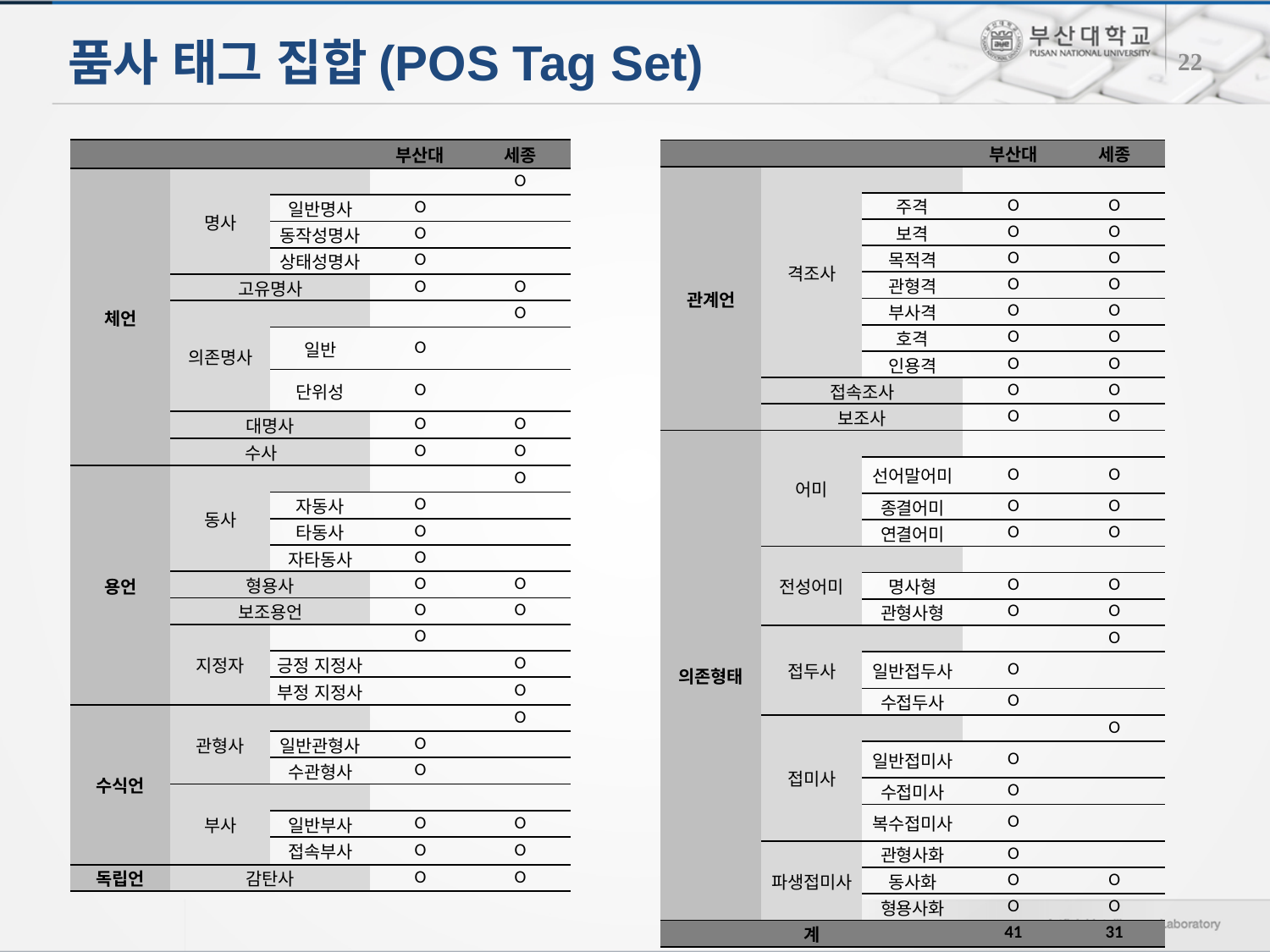

# 품사 태그 집합(POS Tag Set)
22
|  |  |  | 부산대 | 세종 |
| --- | --- | --- | --- | --- |
| 체언 | 명사 |  |  | O |
|  |  | 일반명사 | O |  |
|  |  | 동작성명사 | O |  |
|  |  | 상태성명사 | O |  |
|  | 고유명사 |  | O | O |
|  | 의존명사 |  |  | O |
|  |  | 일반 | O |  |
|  |  | 단위성 | O |  |
|  | 대명사 |  | O | O |
|  | 수사 |  | O | O |
| 용언 | 동사 |  |  | O |
|  |  | 자동사 | O |  |
|  |  | 타동사 | O |  |
|  |  | 자타동사 | O |  |
|  | 형용사 |  | O | O |
|  | 보조용언 |  | O | O |
|  | 지정자 |  | O |  |
|  |  | 긍정 지정사 |  | O |
|  |  | 부정 지정사 |  | O |
| 수식언 | 관형사 |  |  | O |
|  |  | 일반관형사 | O |  |
|  |  | 수관형사 | O |  |
|  | 부사 |  |  |  |
|  |  | 일반부사 | O | O |
|  |  | 접속부사 | O | O |
| 독립언 | 감탄사 |  | O | O |
|  |  |  | 부산대 | 세종 |
| --- | --- | --- | --- | --- |
| 관계언 | 격조사 |  |  |  |
|  |  | 주격 | O | O |
|  |  | 보격 | O | O |
|  |  | 목적격 | O | O |
|  |  | 관형격 | O | O |
|  |  | 부사격 | O | O |
|  |  | 호격 | O | O |
|  |  | 인용격 | O | O |
|  | 접속조사 |  | O | O |
|  | 보조사 |  | O | O |
| 의존형태 | 어미 |  |  |  |
|  |  | 선어말어미 | O | O |
|  |  | 종결어미 | O | O |
|  |  | 연결어미 | O | O |
|  | 전성어미 |  |  |  |
|  |  | 명사형 | O | O |
|  |  | 관형사형 | O | O |
|  | 접두사 |  |  | O |
|  |  | 일반접두사 | O |  |
|  |  | 수접두사 | O |  |
|  | 접미사 |  |  | O |
|  |  | 일반접미사 | O |  |
|  |  | 수접미사 | O |  |
|  |  | 복수접미사 | O |  |
|  | 파생접미사 | 관형사화 | O |  |
|  |  | 동사화 | O | O |
|  |  | 형용사화 | O | O |
| 계 |  |  | 41 | 31 |